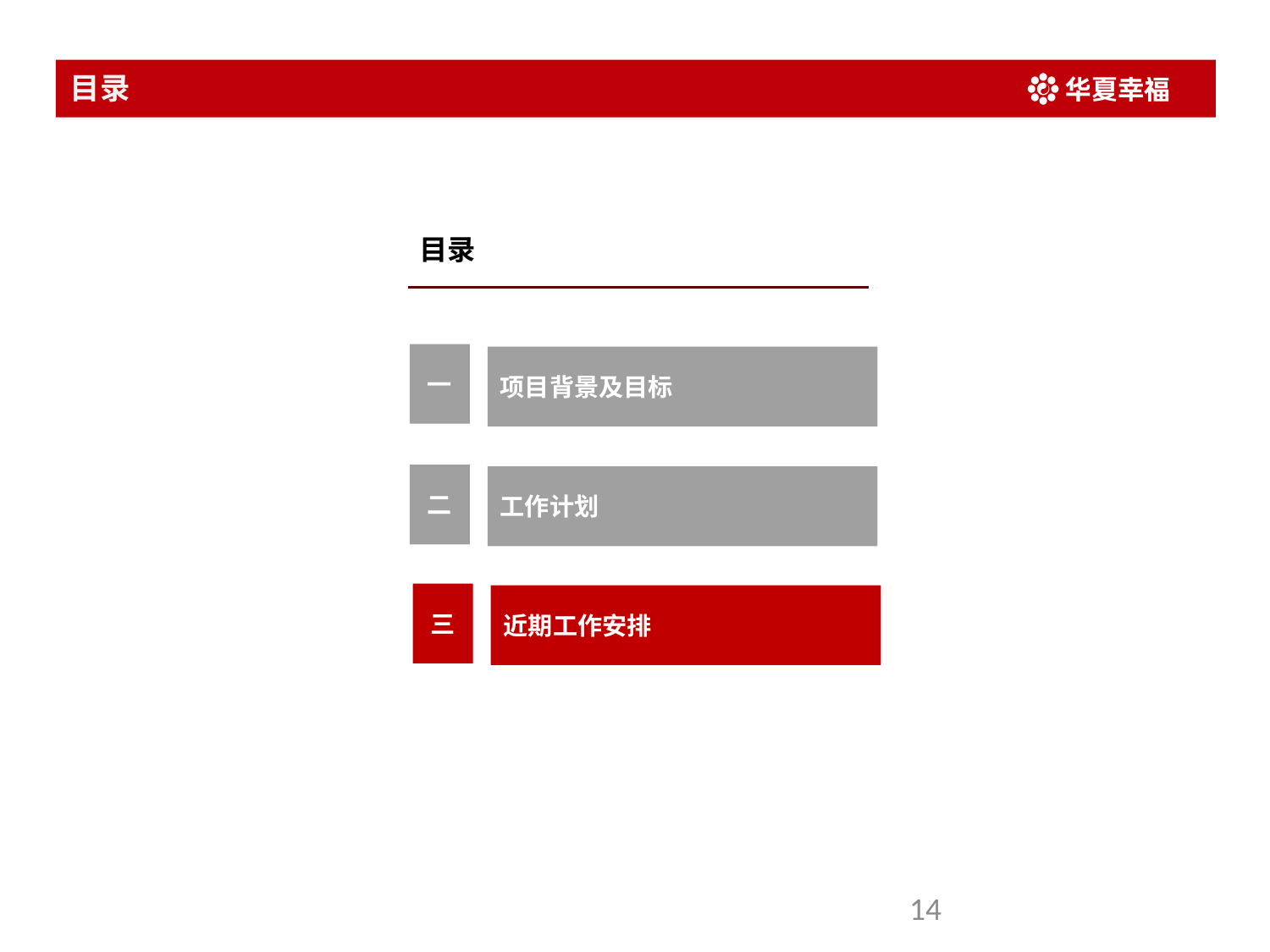

目录
一
项目背景及目标
二
工作计划
三
近期工作安排
14